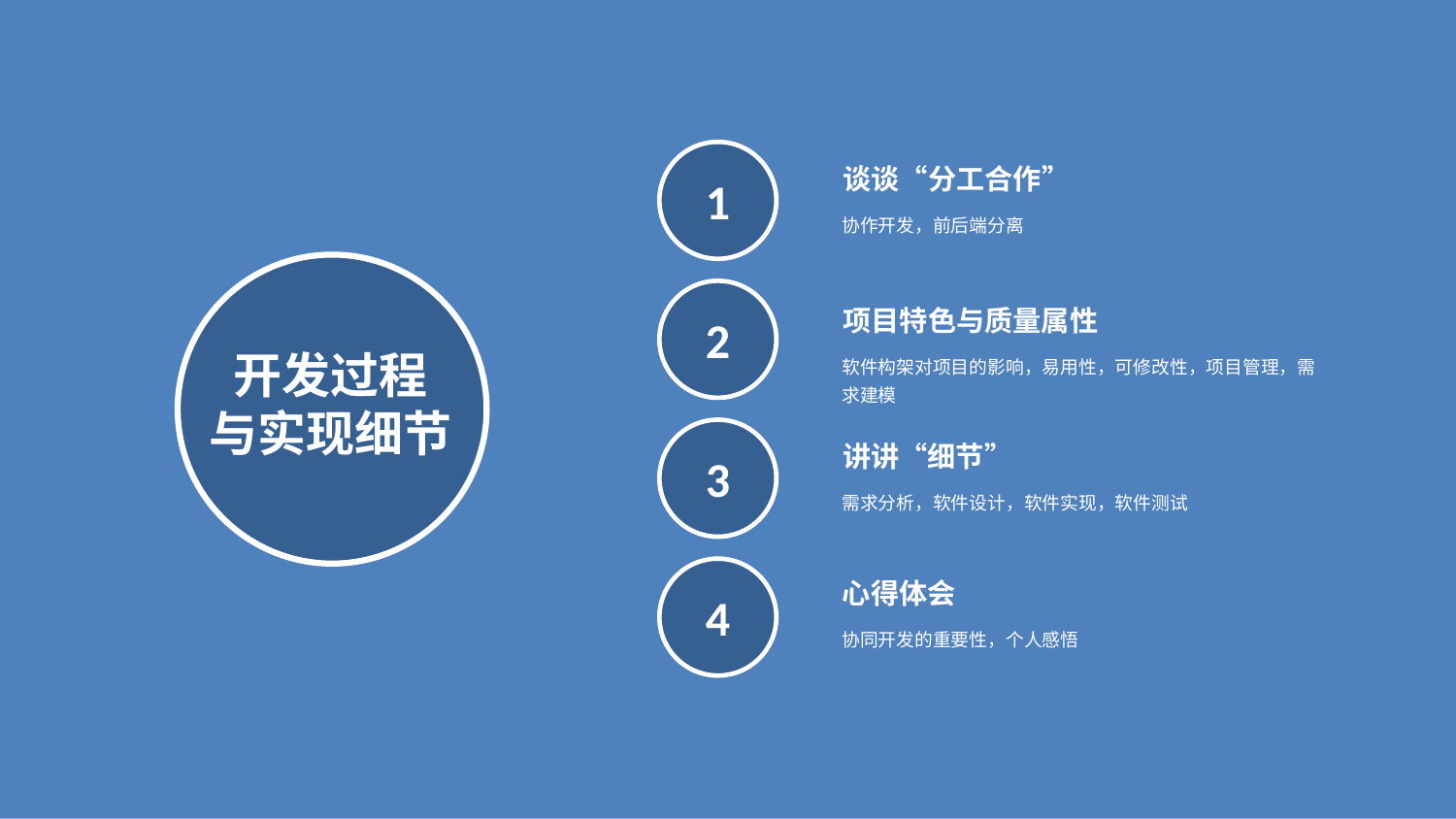

1
谈谈“分工合作”
协作开发，前后端分离

2
项目特色与质量属性
开发过程
与实现细节
软件构架对项目的影响，易用性，可修改性，项目管理，需求建模

3
讲讲“细节”
需求分析，软件设计，软件实现，软件测试
4
心得体会
协同开发的重要性，个人感悟